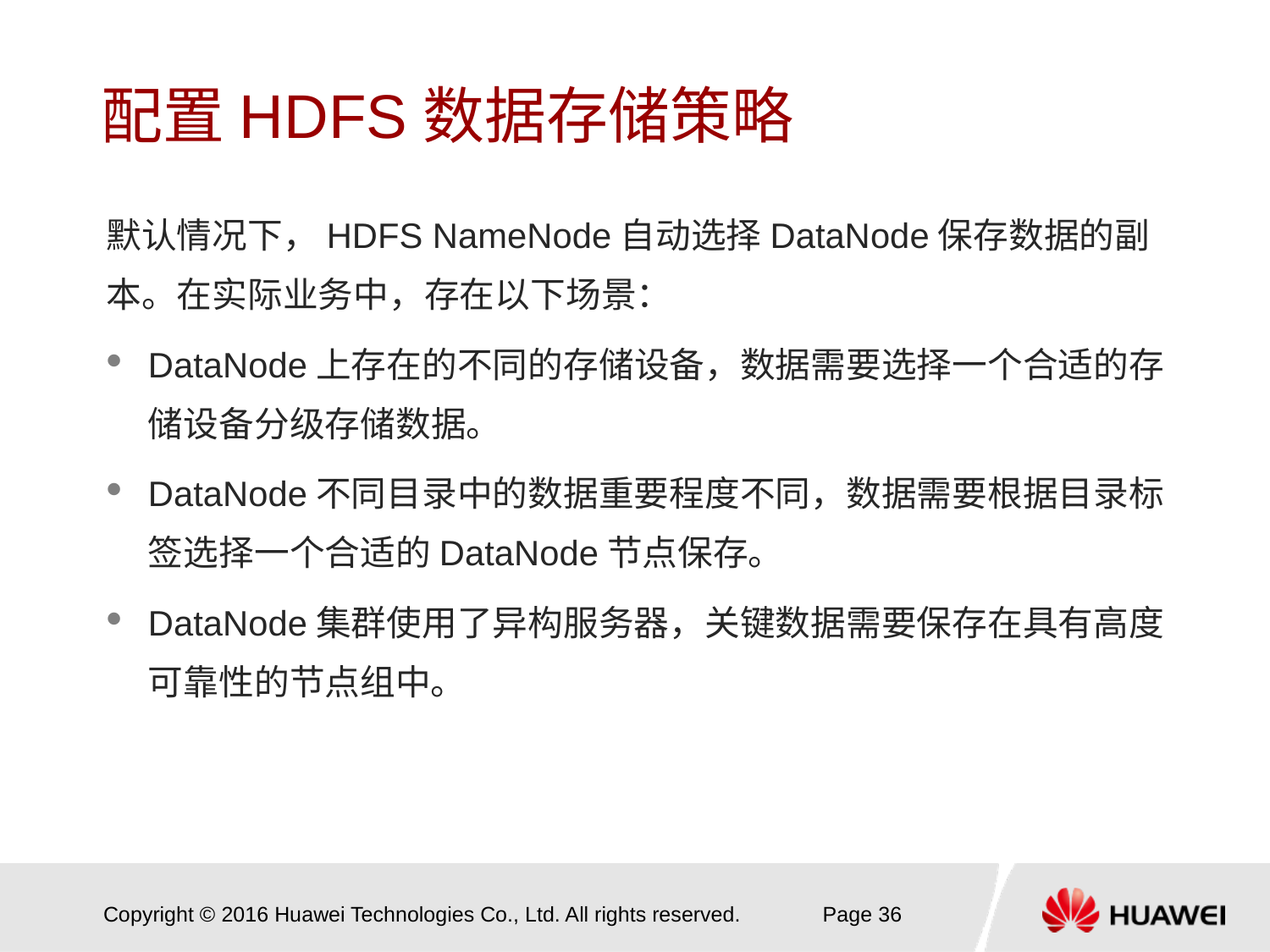

# 配置HDFS数据存储策略
默认情况下，HDFS NameNode自动选择DataNode保存数据的副本。在实际业务中，存在以下场景：
DataNode上存在的不同的存储设备，数据需要选择一个合适的存储设备分级存储数据。
DataNode不同目录中的数据重要程度不同，数据需要根据目录标签选择一个合适的DataNode节点保存。
DataNode集群使用了异构服务器，关键数据需要保存在具有高度可靠性的节点组中。